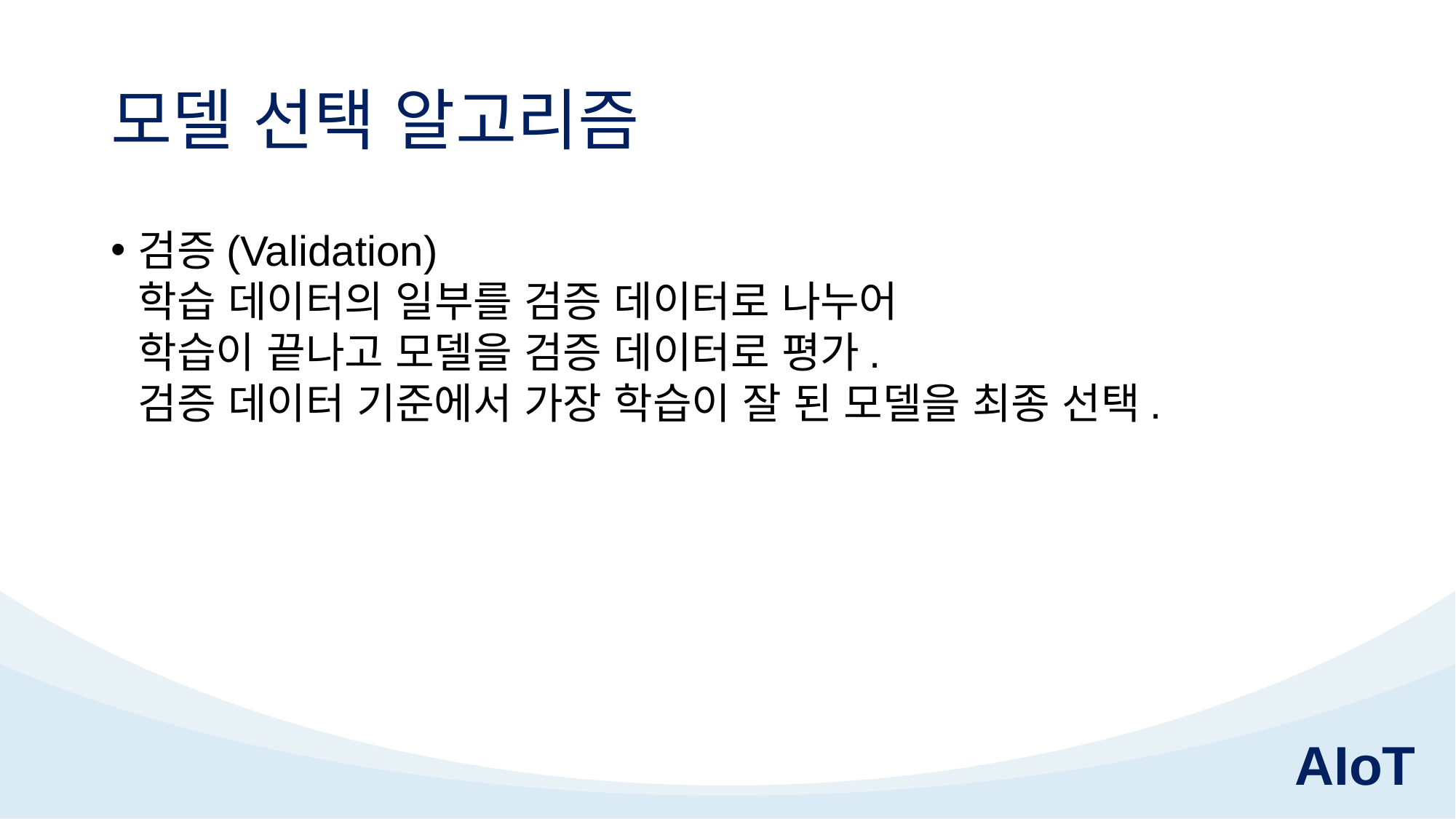

# 모델 선택 알고리즘
검증(Validation)
학습 데이터의 일부를 검증 데이터로 나누어
학습이 끝나고 모델을 검증 데이터로 평가.
검증 데이터 기준에서 가장 학습이 잘 된 모델을 최종 선택.